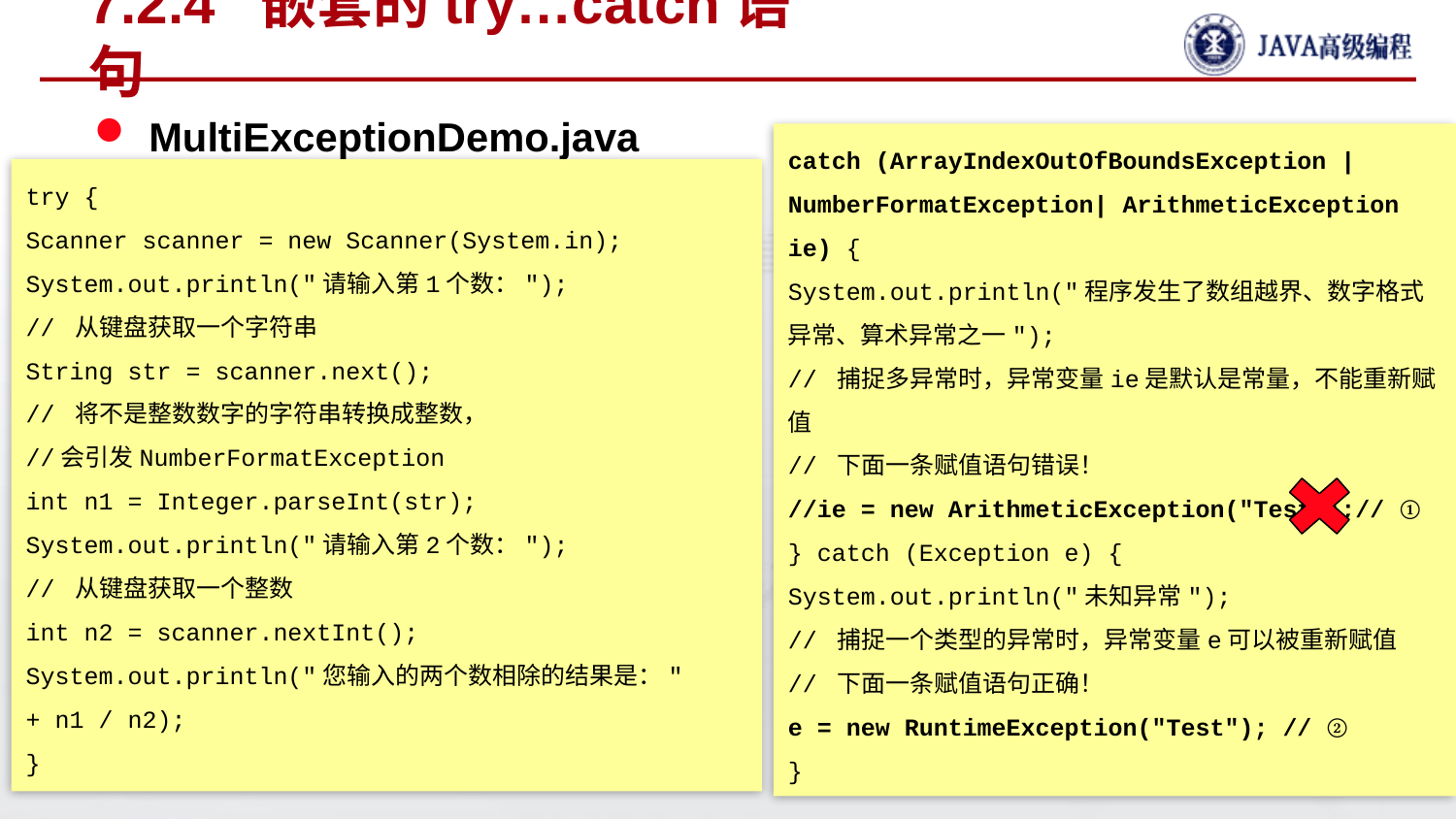

# 7.2.4  嵌套的try…catch语句
MultiExceptionDemo.java
catch (ArrayIndexOutOfBoundsException | NumberFormatException| ArithmeticException ie) {
System.out.println("程序发生了数组越界、数字格式异常、算术异常之一");
// 捕捉多异常时，异常变量ie是默认是常量，不能重新赋值
// 下面一条赋值语句错误！
//ie = new ArithmeticException("Test");// ①
} catch (Exception e) {
System.out.println("未知异常");
// 捕捉一个类型的异常时，异常变量e可以被重新赋值
// 下面一条赋值语句正确！
e = new RuntimeException("Test"); // ②
}
try {
Scanner scanner = new Scanner(System.in);
System.out.println("请输入第1个数：");
// 从键盘获取一个字符串
String str = scanner.next();
// 将不是整数数字的字符串转换成整数，
//会引发NumberFormatException
int n1 = Integer.parseInt(str);
System.out.println("请输入第2个数：");
// 从键盘获取一个整数
int n2 = scanner.nextInt();
System.out.println("您输入的两个数相除的结果是："
+ n1 / n2);
}